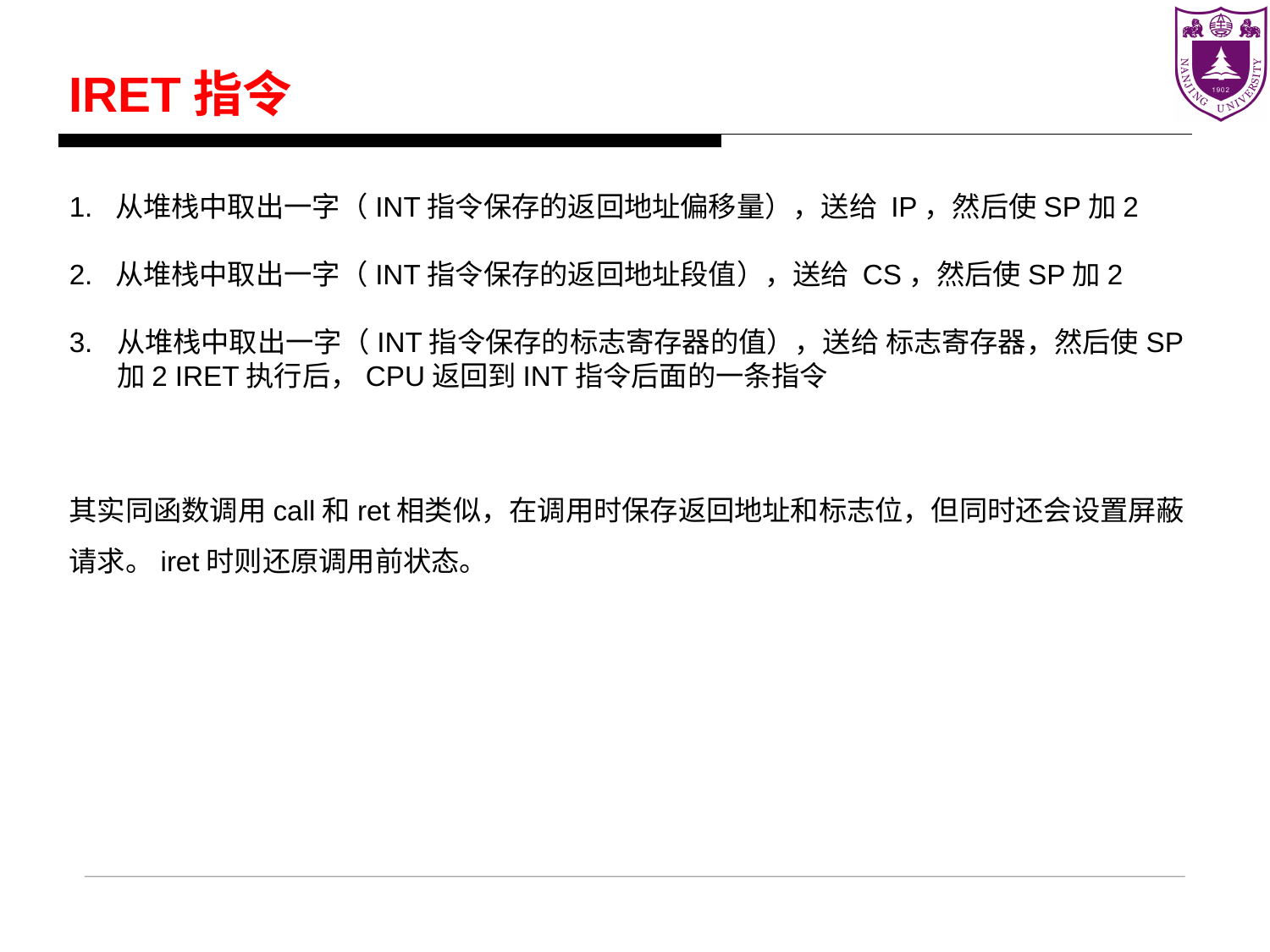

IRET指令
1.  从堆栈中取出一字（INT指令保存的返回地址偏移量），送给 IP，然后使SP加2

2.  从堆栈中取出一字（INT指令保存的返回地址段值），送给 CS，然后使SP加2

从堆栈中取出一字（INT指令保存的标志寄存器的值），送给 标志寄存器，然后使SP加2 IRET执行后，CPU返回到INT指令后面的一条指令

其实同函数调用call和ret相类似，在调用时保存返回地址和标志位，但同时还会设置屏蔽请求。iret时则还原调用前状态。

8